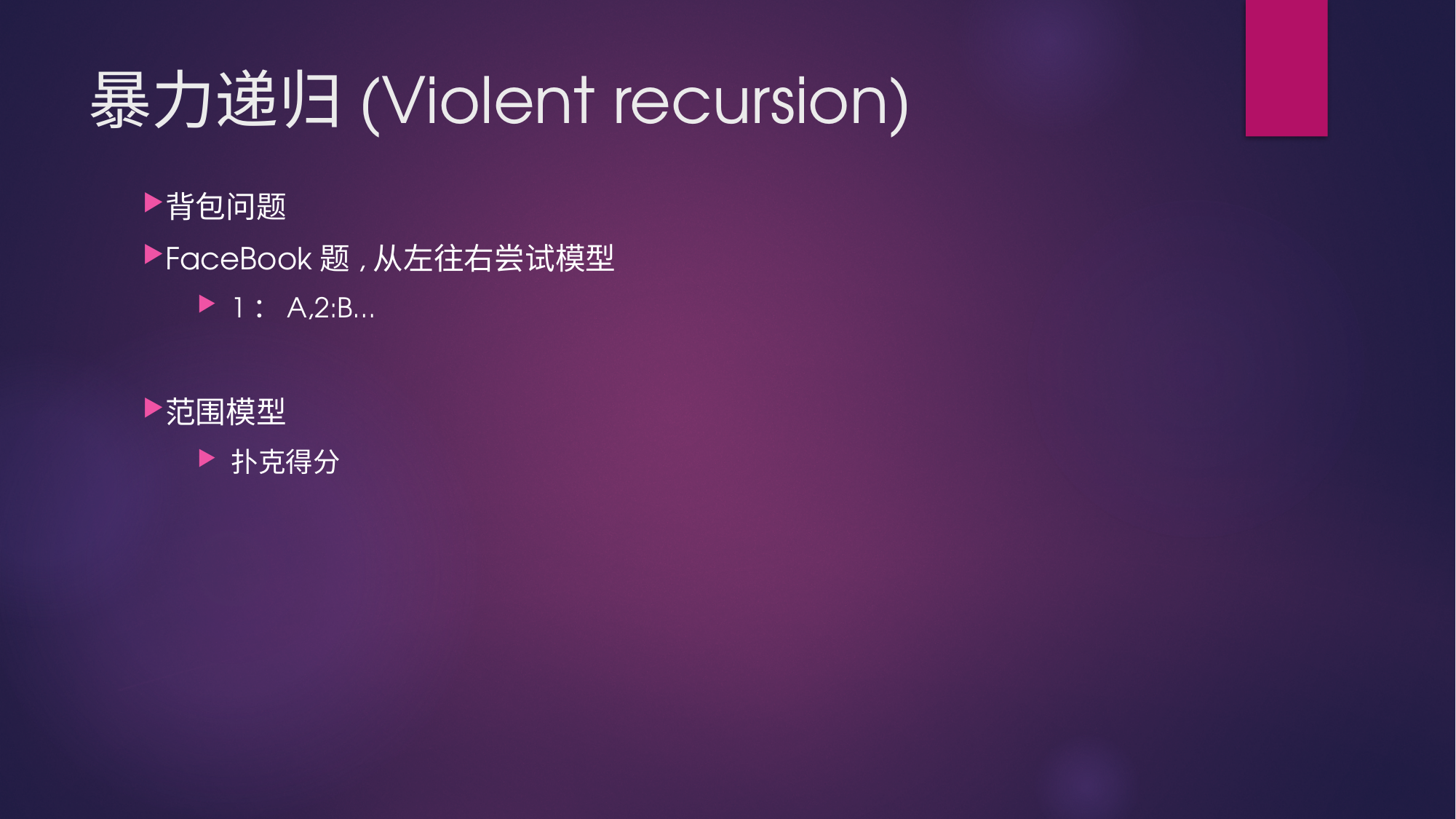

# 暴力递归(Violent recursion)
背包问题
FaceBook题,从左往右尝试模型
1：A,2:B…

范围模型
扑克得分